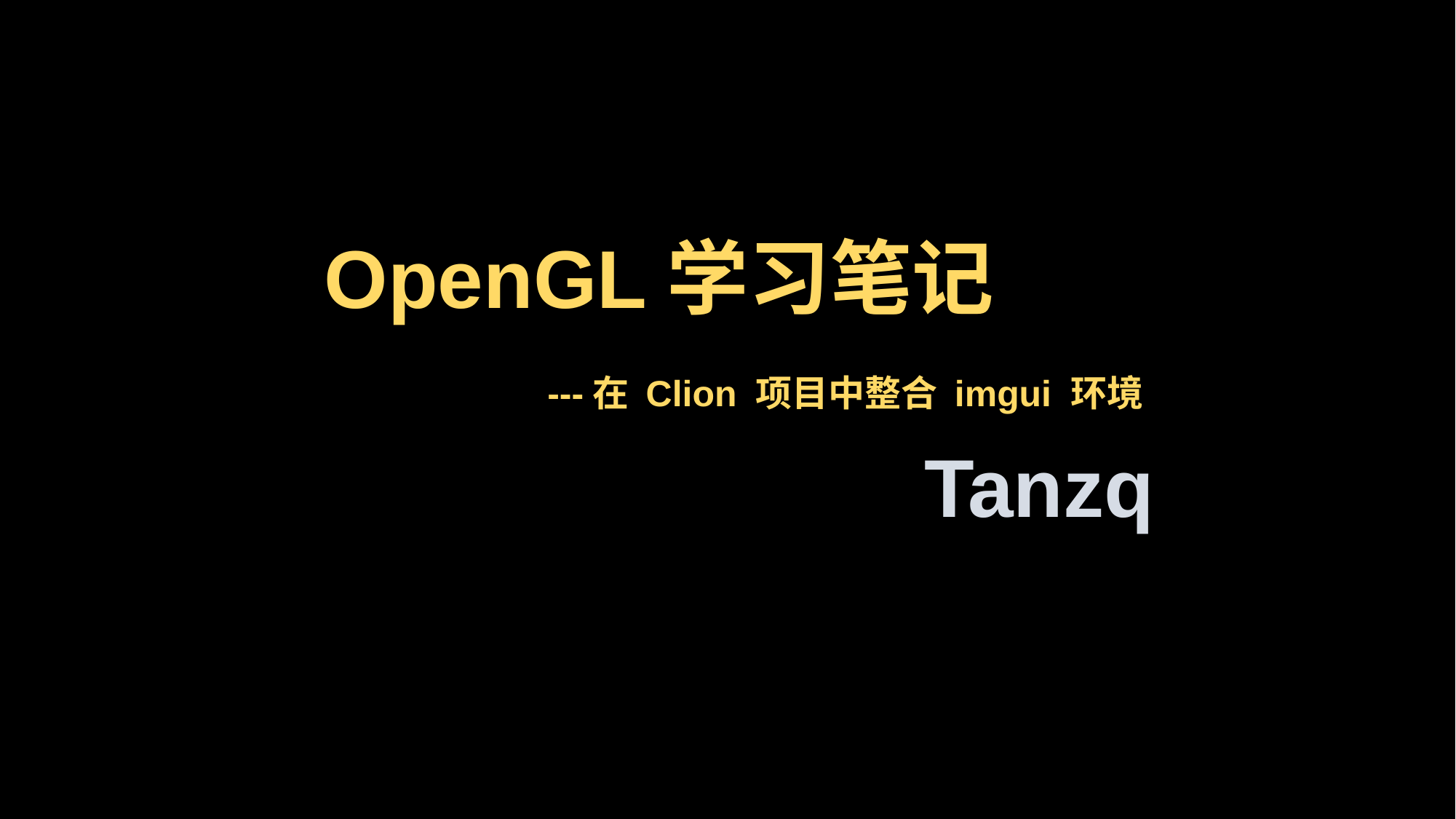

OpenGL学习笔记
                   ---在 Clion 项目中整合 imgui 环境
Tanzq